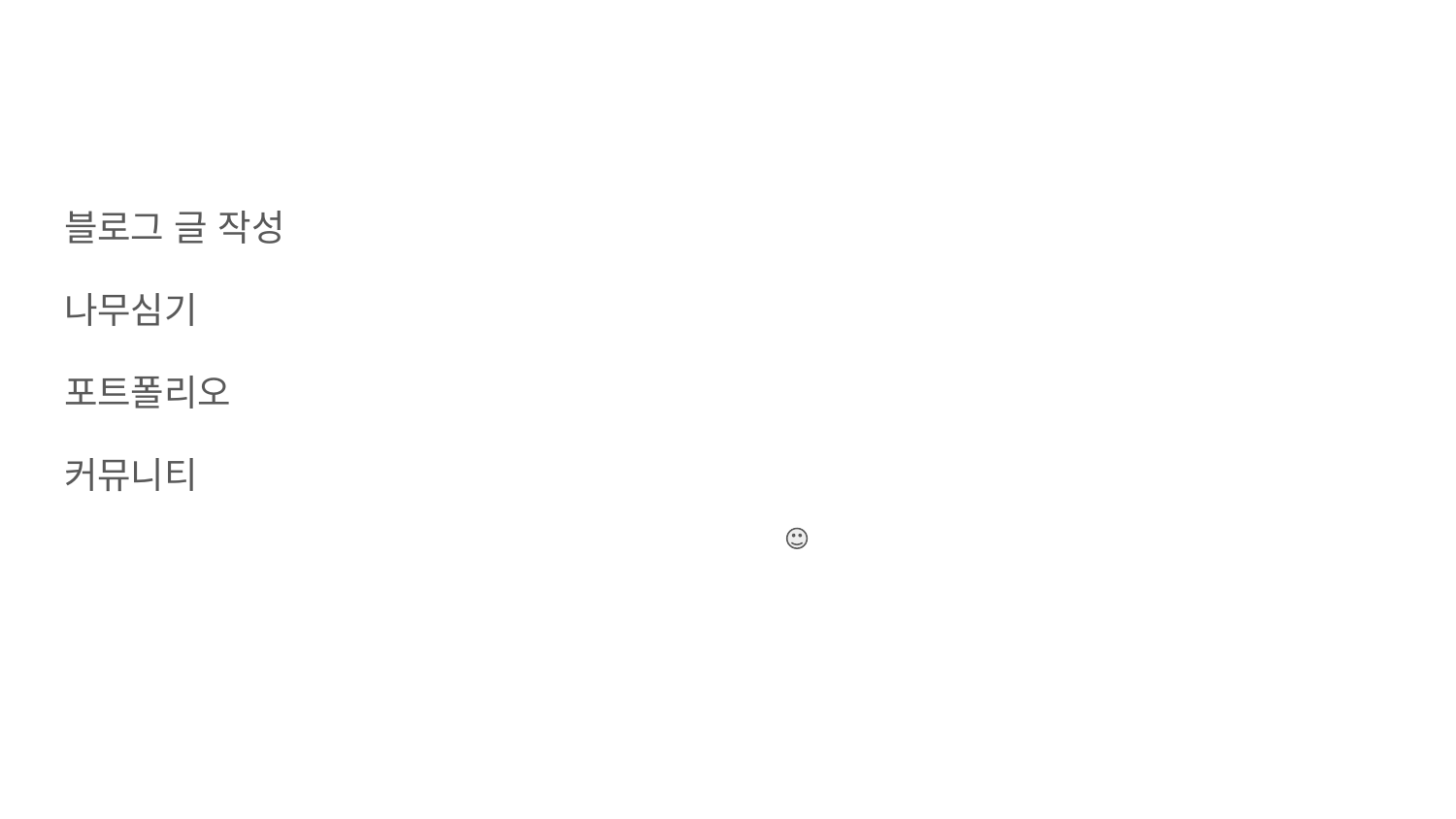

#
블로그 글 작성
나무심기
포트폴리오
커뮤니티